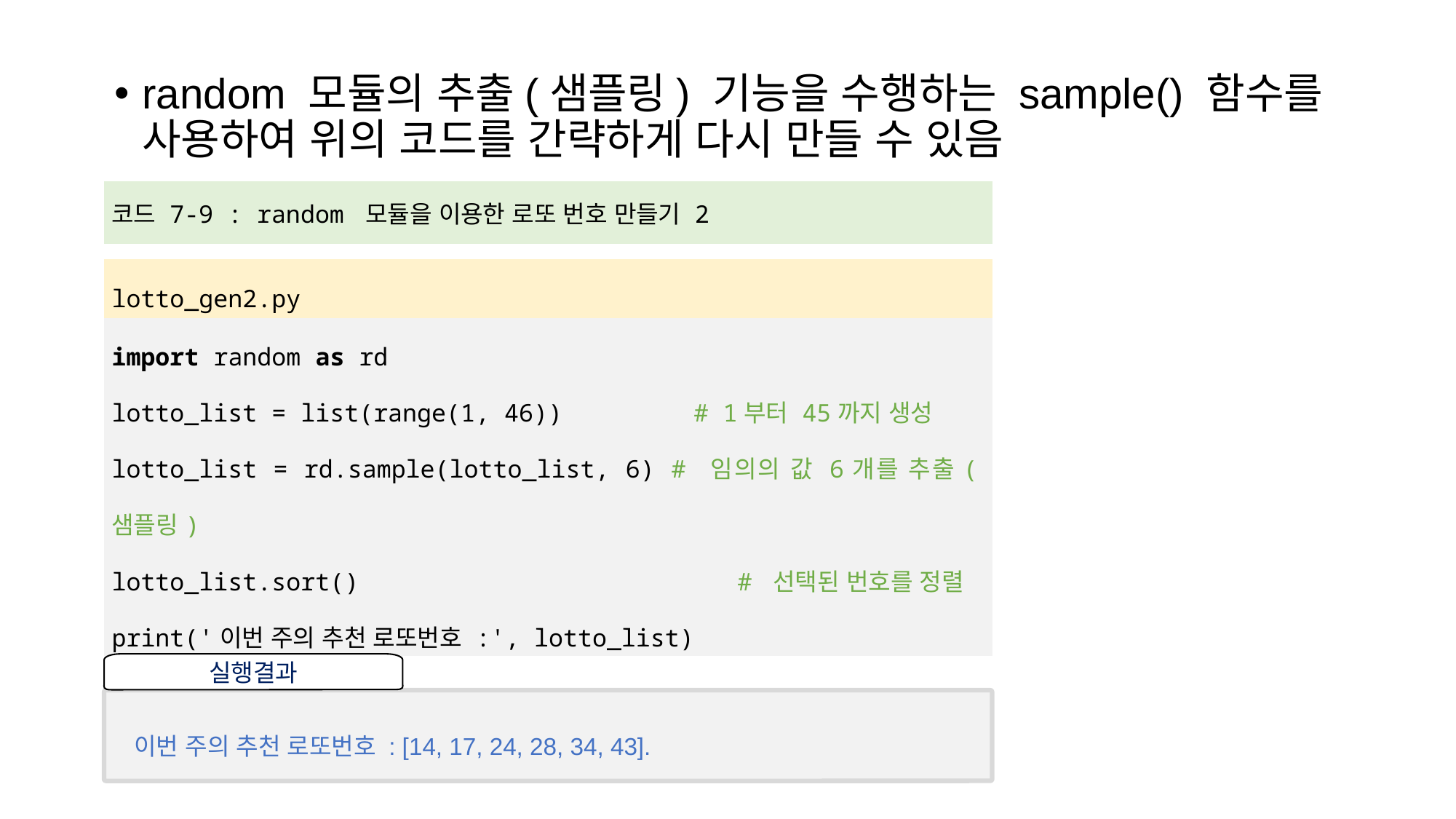

random 모듈의 추출(샘플링) 기능을 수행하는 sample() 함수를 사용하여 위의 코드를 간략하게 다시 만들 수 있음

| 코드 7-9 : random 모듈을 이용한 로또 번호 만들기 2 |
| --- |
|  |
| lotto\_gen2.py |
| import random as rd lotto\_list = list(range(1, 46)) # 1부터 45까지 생성 lotto\_list = rd.sample(lotto\_list, 6) # 임의의 값 6개를 추출(샘플링) lotto\_list.sort() # 선택된 번호를 정렬 print('이번 주의 추천 로또번호 :', lotto\_list) |
실행결과

이번 주의 추천 로또번호 : [14, 17, 24, 28, 34, 43].